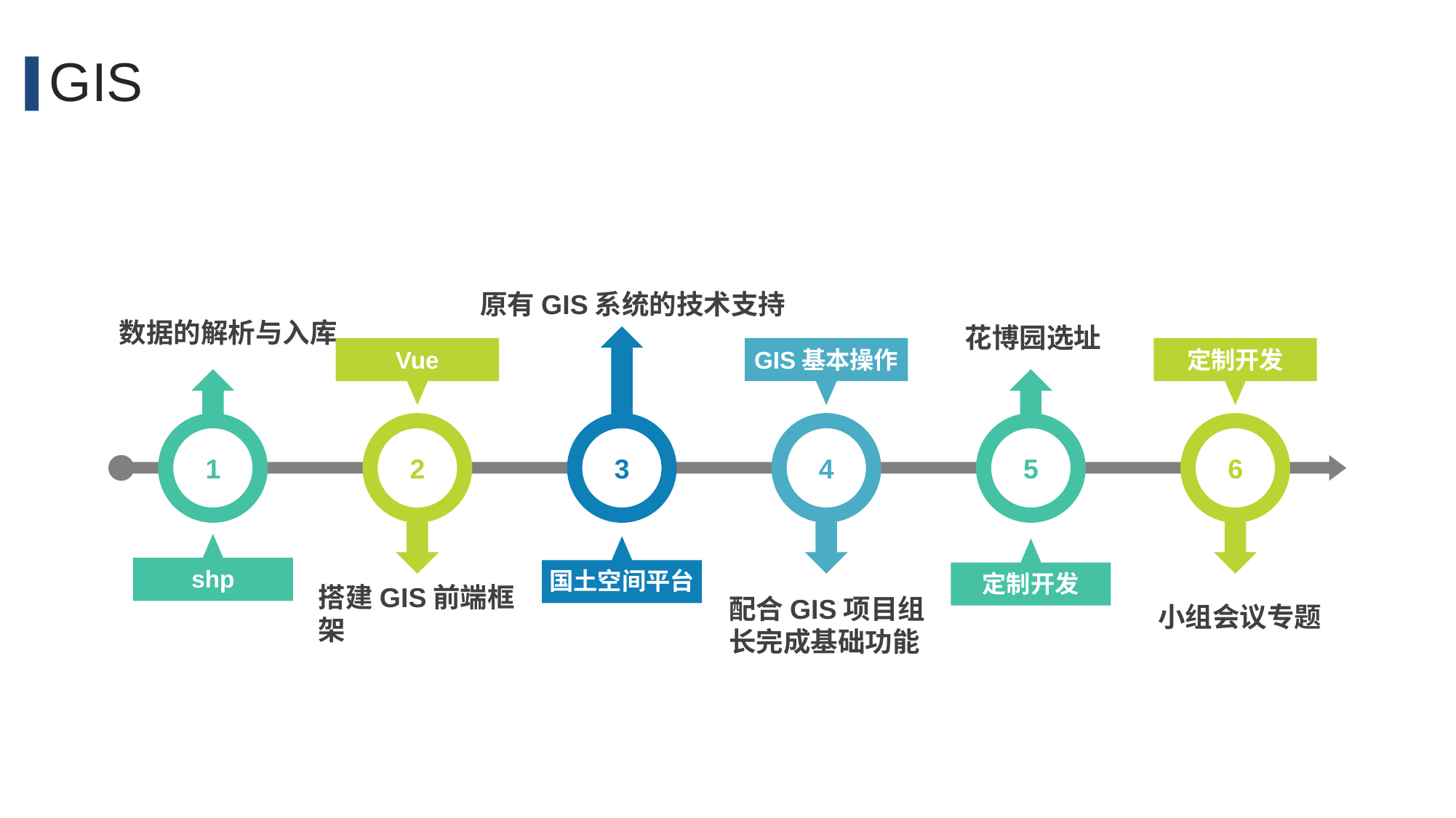

GIS

原有GIS系统的技术支持
数据的解析与入库
花博园选址

Vue
GIS基本操作
定制开发

6
5
4
3
2
1

shp
国土空间平台
定制开发
配合GIS项目组长完成基础功能
搭建GIS前端框架
小组会议专题